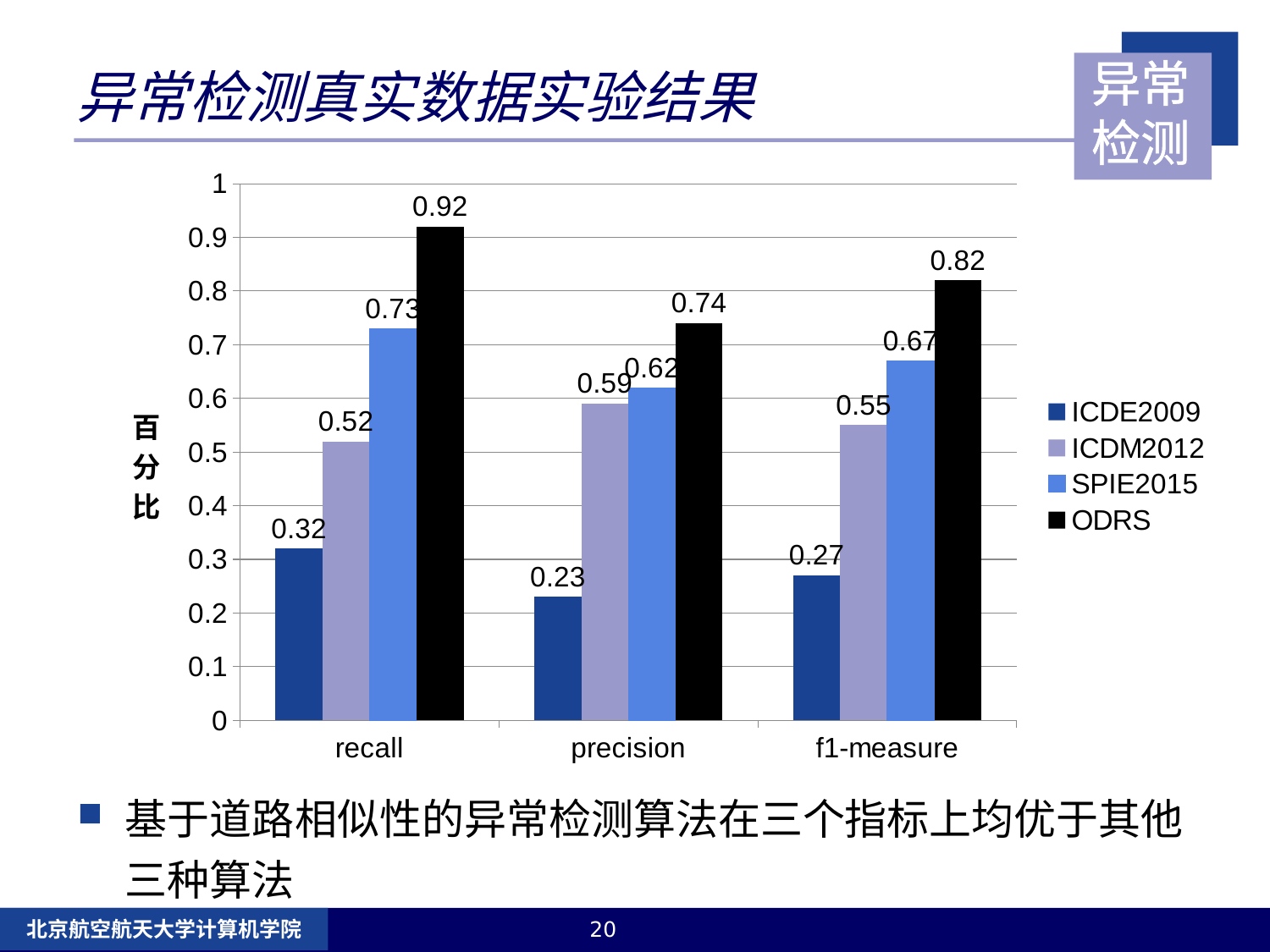

# 异常检测真实数据实验结果
异常检测

### Chart

| Category |  |  |  |  |
|---|---|---|---|---|
| recall | 0.32 | 0.52 | 0.73 | 0.92 |
| precision | 0.23 | 0.59 | 0.62 | 0.74 |
| f1-measure | 0.27 | 0.55 | 0.67 | 0.82 |
基于道路相似性的异常检测算法在三个指标上均优于其他三种算法
北京航空航天大学计算机学院
20